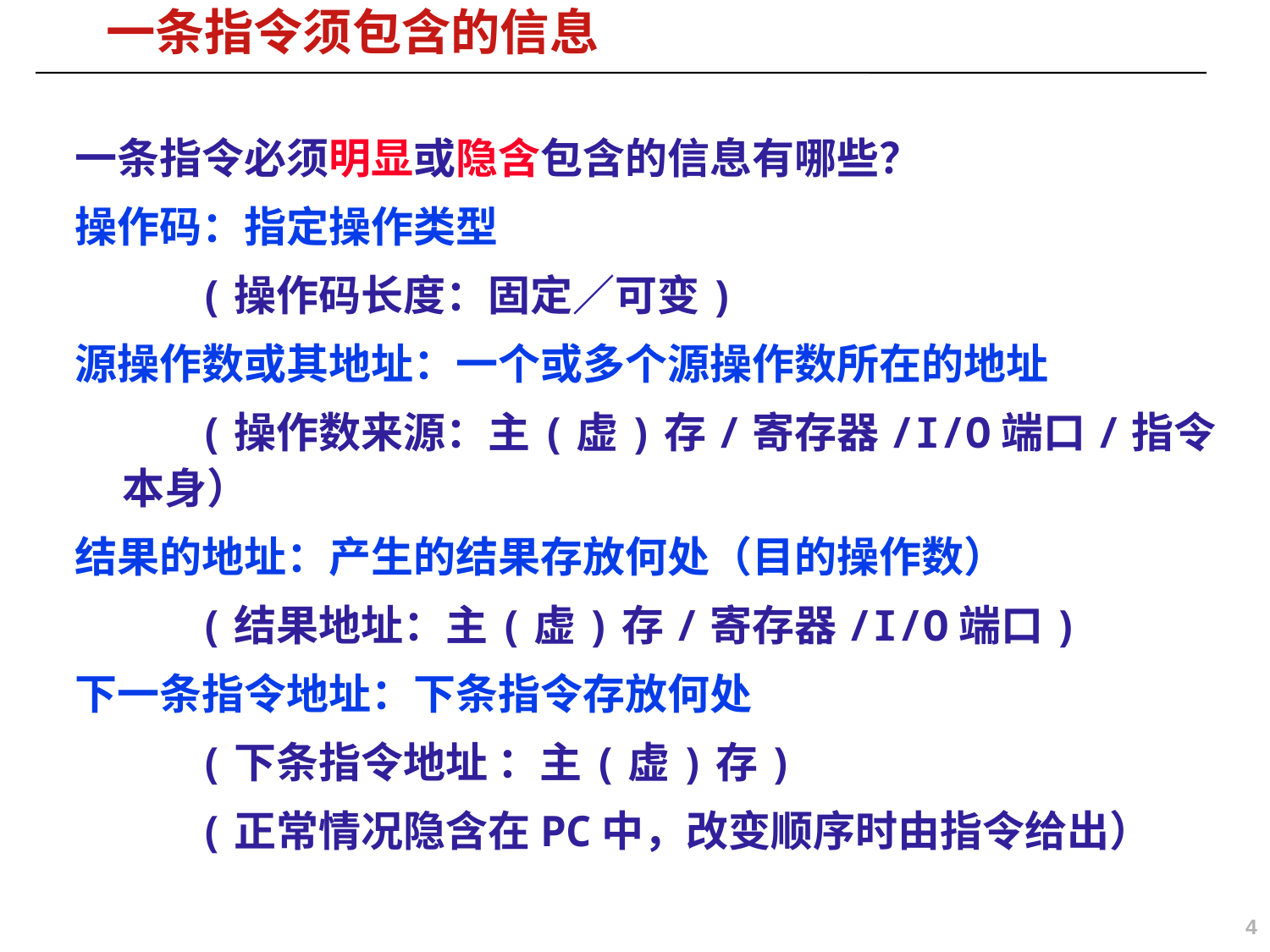

# 一条指令须包含的信息
一条指令必须明显或隐含包含的信息有哪些？
操作码：指定操作类型
   (操作码长度：固定／可变)
源操作数或其地址：一个或多个源操作数所在的地址
   (操作数来源：主(虚)存/寄存器/I/O端口/指令本身）
结果的地址：产生的结果存放何处（目的操作数）
   (结果地址：主(虚)存/寄存器/I/O端口)
下一条指令地址：下条指令存放何处
   (下条指令地址 ：主(虚)存)
   (正常情况隐含在PC中，改变顺序时由指令给出）

4